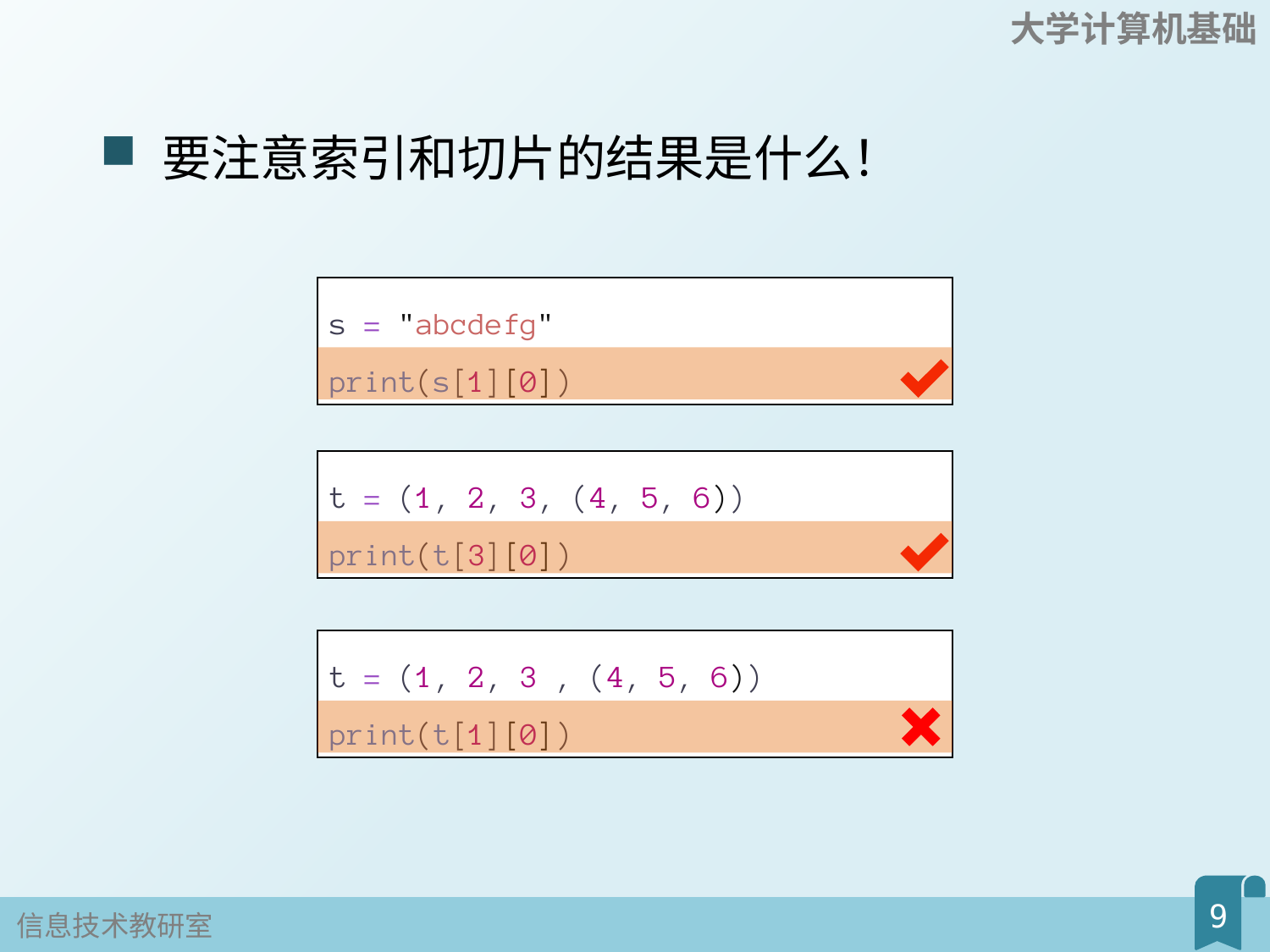

要注意索引和切片的结果是什么！
s = "abcdefg"
print(s[1][0])

t = (1, 2, 3, (4, 5, 6))
print(t[3][0])

t = (1, 2, 3 , (4, 5, 6))
print(t[1][0])

9